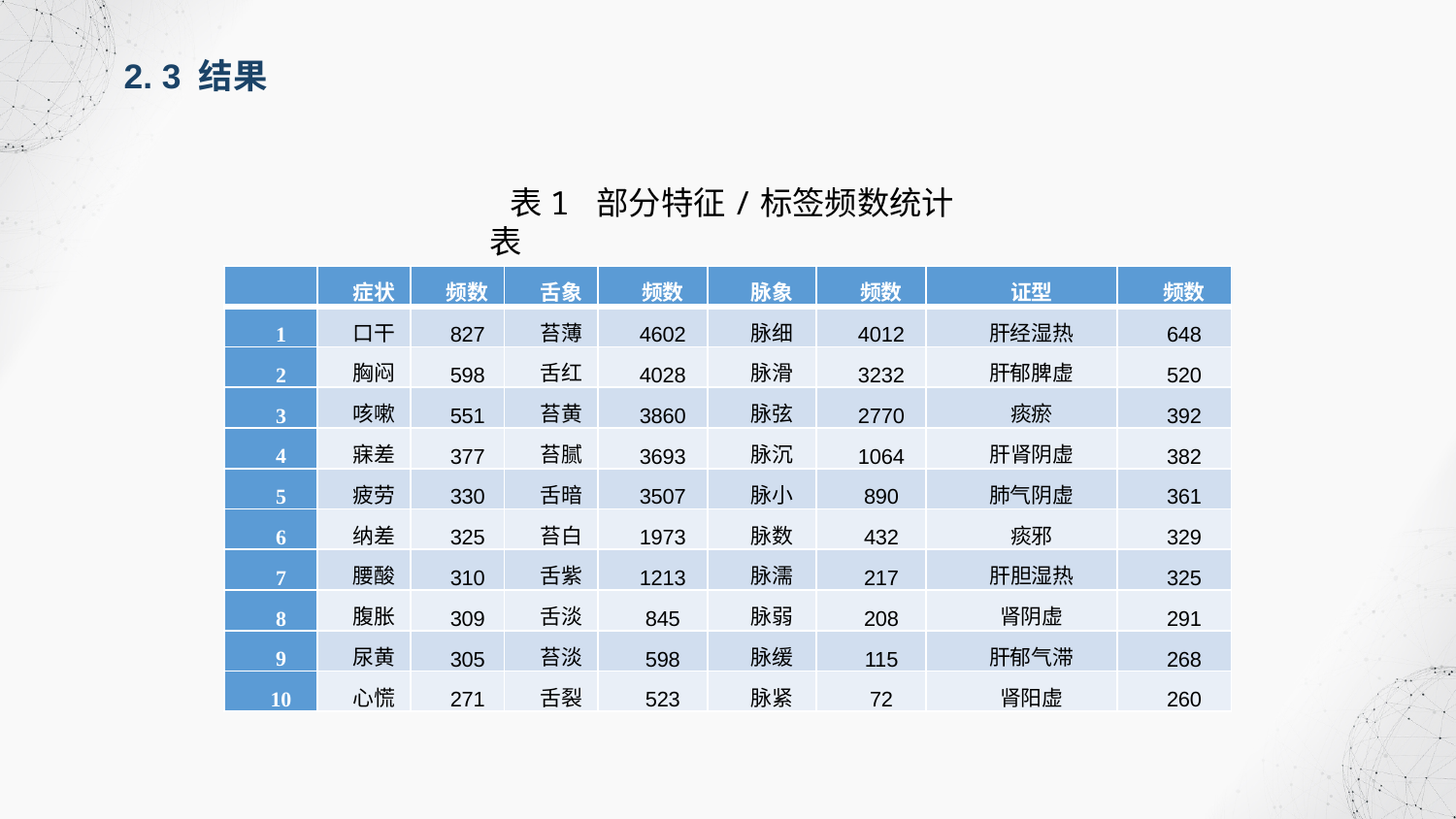

2. 3 结果
表1 部分特征/标签频数统计表

|  | 症状 | 频数 | 舌象 | 频数 | 脉象 | 频数 | 证型 | 频数 |
| --- | --- | --- | --- | --- | --- | --- | --- | --- |
| 1 | 口干 | 827 | 苔薄 | 4602 | 脉细 | 4012 | 肝经湿热 | 648 |
| 2 | 胸闷 | 598 | 舌红 | 4028 | 脉滑 | 3232 | 肝郁脾虚 | 520 |
| 3 | 咳嗽 | 551 | 苔黄 | 3860 | 脉弦 | 2770 | 痰瘀 | 392 |
| 4 | 寐差 | 377 | 苔腻 | 3693 | 脉沉 | 1064 | 肝肾阴虚 | 382 |
| 5 | 疲劳 | 330 | 舌暗 | 3507 | 脉小 | 890 | 肺气阴虚 | 361 |
| 6 | 纳差 | 325 | 苔白 | 1973 | 脉数 | 432 | 痰邪 | 329 |
| 7 | 腰酸 | 310 | 舌紫 | 1213 | 脉濡 | 217 | 肝胆湿热 | 325 |
| 8 | 腹胀 | 309 | 舌淡 | 845 | 脉弱 | 208 | 肾阴虚 | 291 |
| 9 | 尿黄 | 305 | 苔淡 | 598 | 脉缓 | 115 | 肝郁气滞 | 268 |
| 10 | 心慌 | 271 | 舌裂 | 523 | 脉紧 | 72 | 肾阳虚 | 260 |